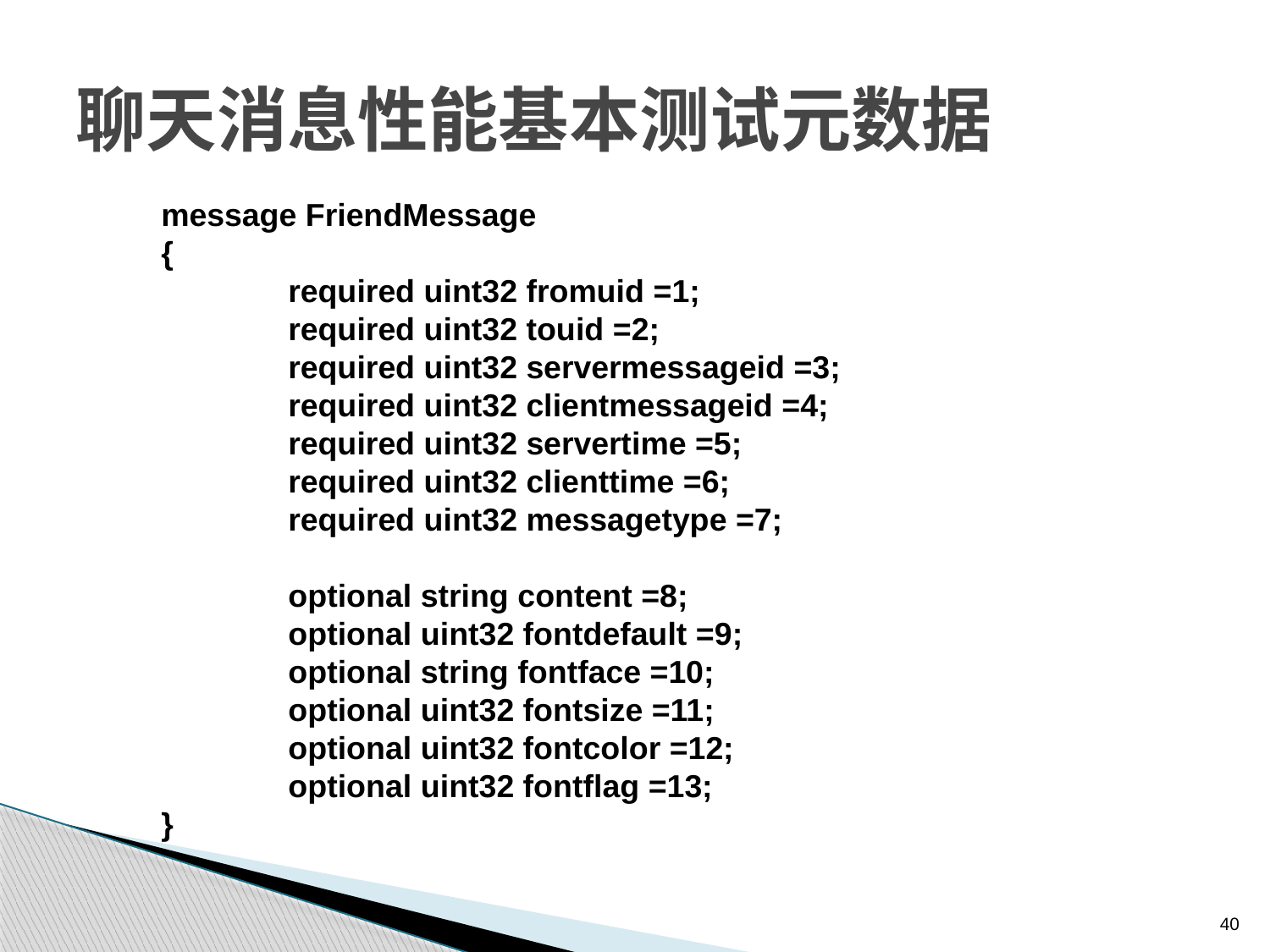

# 聊天消息性能基本测试元数据
message FriendMessage
{
	required uint32 fromuid =1;
	required uint32 touid =2;
	required uint32 servermessageid =3;
	required uint32 clientmessageid =4;
	required uint32 servertime =5;
	required uint32 clienttime =6;
	required uint32 messagetype =7;

	optional string content =8;
	optional uint32 fontdefault =9;
	optional string fontface =10;
	optional uint32 fontsize =11;
	optional uint32 fontcolor =12;
	optional uint32 fontflag =13;
}
40